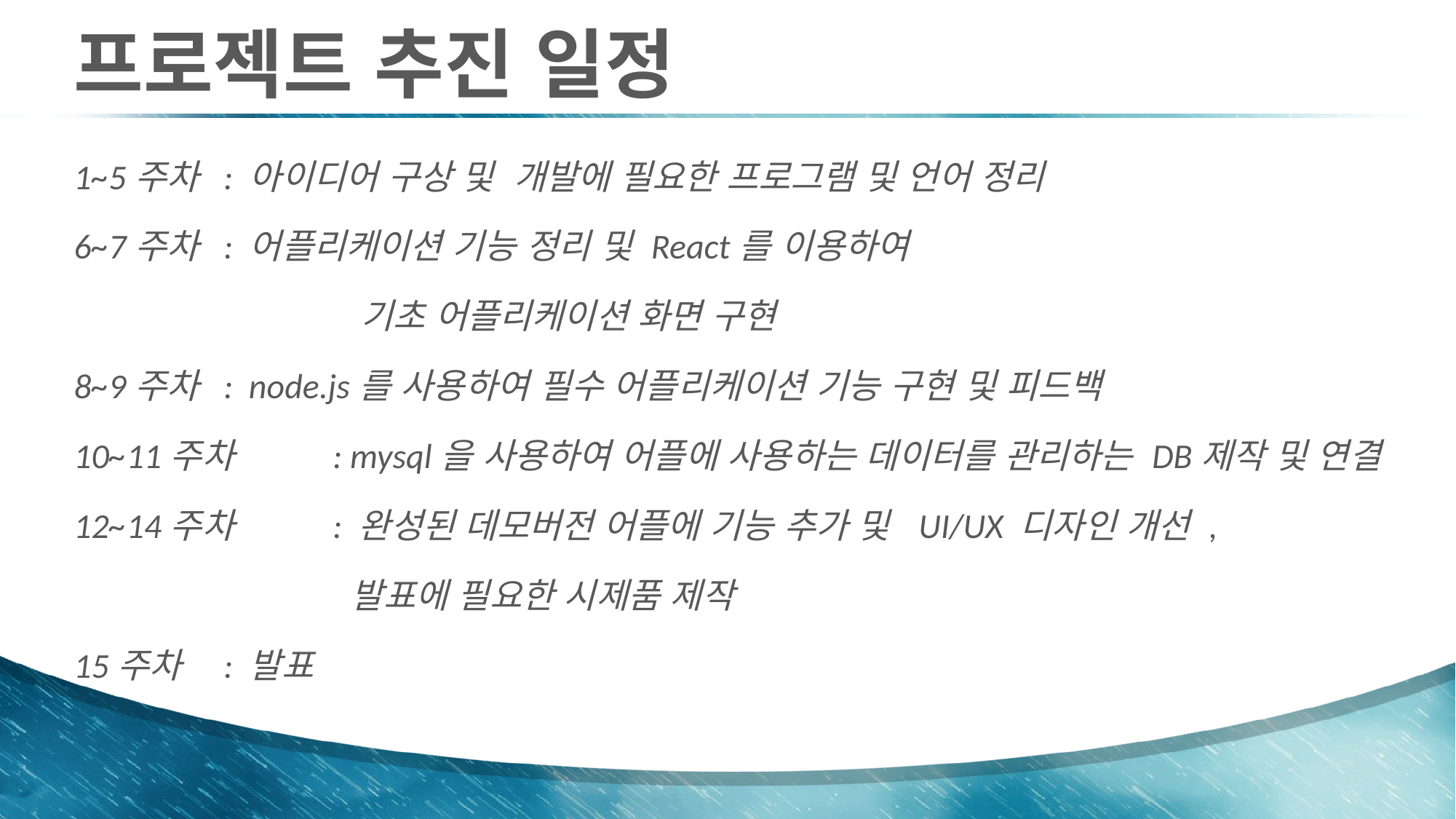

# 프로젝트 추진 일정
1~5주차  	: 아이디어 구상 및  개발에 필요한 프로그램 및 언어 정리
6~7주차 	: 어플리케이션 기능 정리 및 React를 이용하여
			  기초 어플리케이션 화면 구현
8~9주차	:  node.js를 사용하여 필수 어플리케이션 기능 구현 및 피드백
10~11주차 	: mysql을 사용하여 어플에 사용하는 데이터를 관리하는 DB제작 및 연결
12~14주차	: 완성된 데모버전 어플에 기능 추가 및  UI/UX 디자인 개선 ,
			 발표에 필요한 시제품 제작
15주차 	: 발표